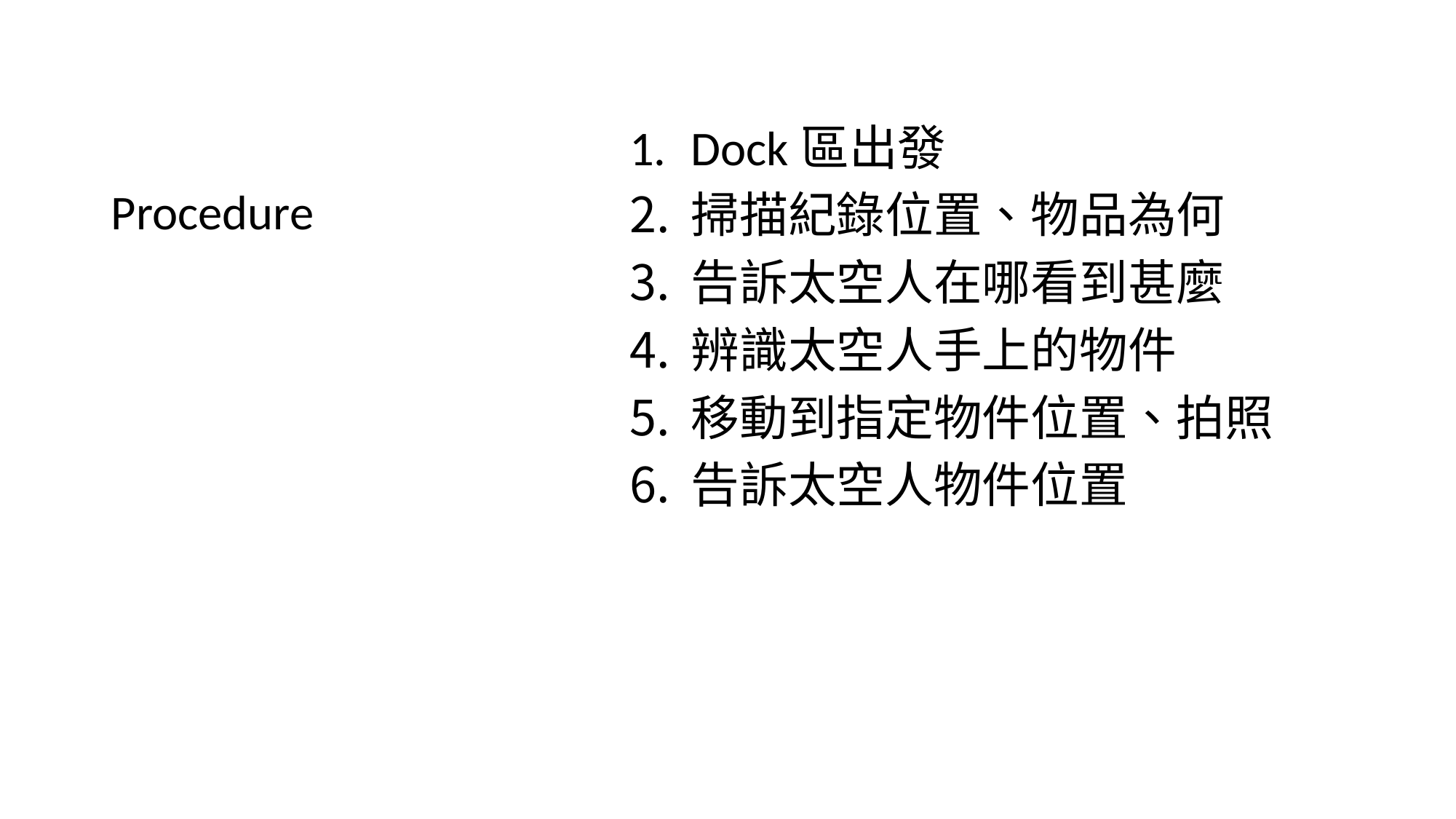

# Procedure
Dock區出發
掃描紀錄位置、物品為何
告訴太空人在哪看到甚麼
辨識太空人手上的物件
移動到指定物件位置、拍照
告訴太空人物件位置